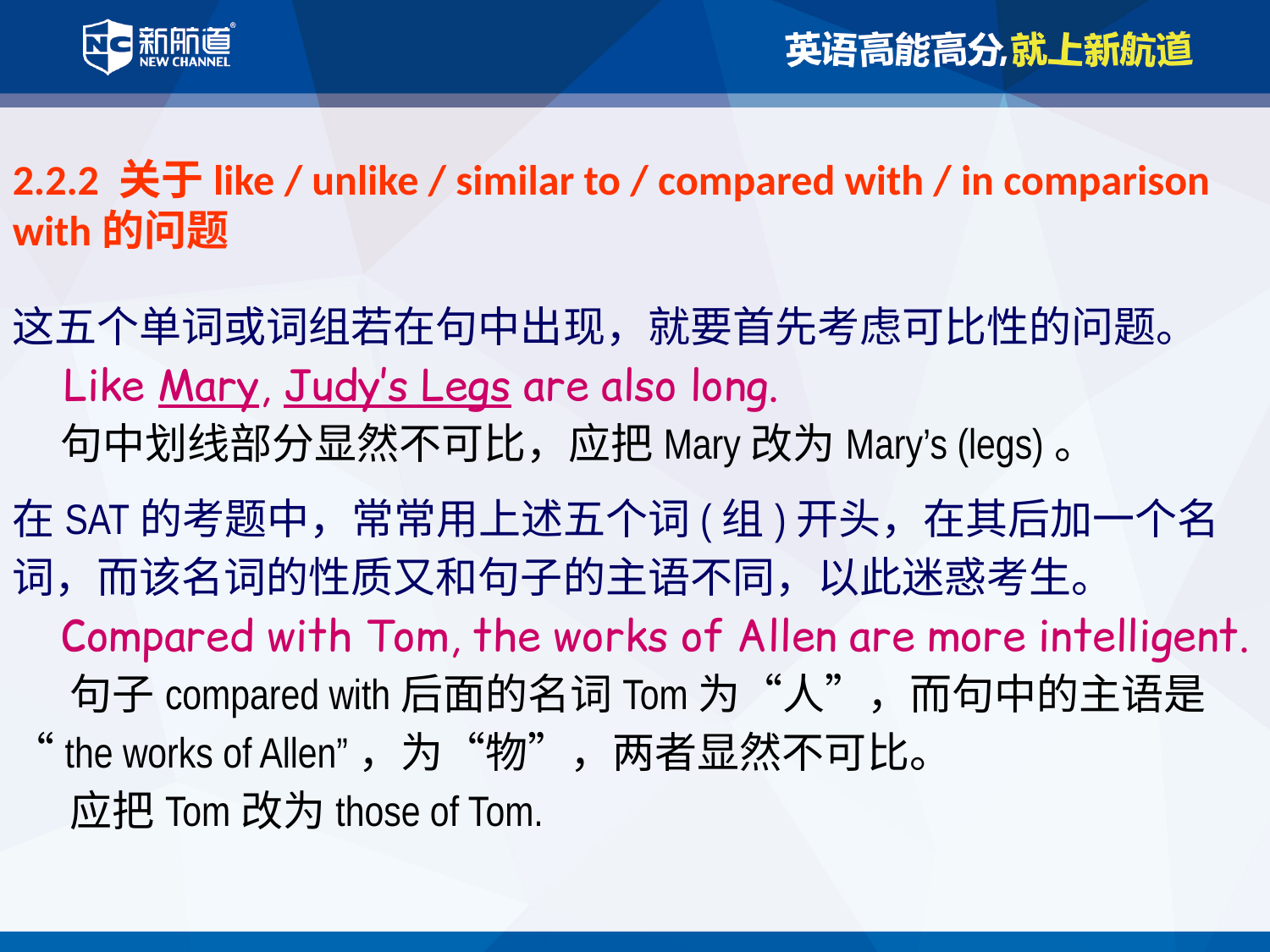

2.2.2 关于like / unlike / similar to / compared with / in comparison with的问题
这五个单词或词组若在句中出现，就要首先考虑可比性的问题。
     Like Mary, Judy’s Legs are also long.
    句中划线部分显然不可比，应把Mary改为Mary’s (legs)。
在SAT的考题中，常常用上述五个词(组)开头，在其后加一个名词，而该名词的性质又和句子的主语不同，以此迷惑考生。
     Compared with Tom, the works of Allen are more intelligent.
     句子compared with后面的名词Tom为“人”，而句中的主语是“the works of Allen”，为“物”，两者显然不可比。
     应把Tom改为those of Tom.